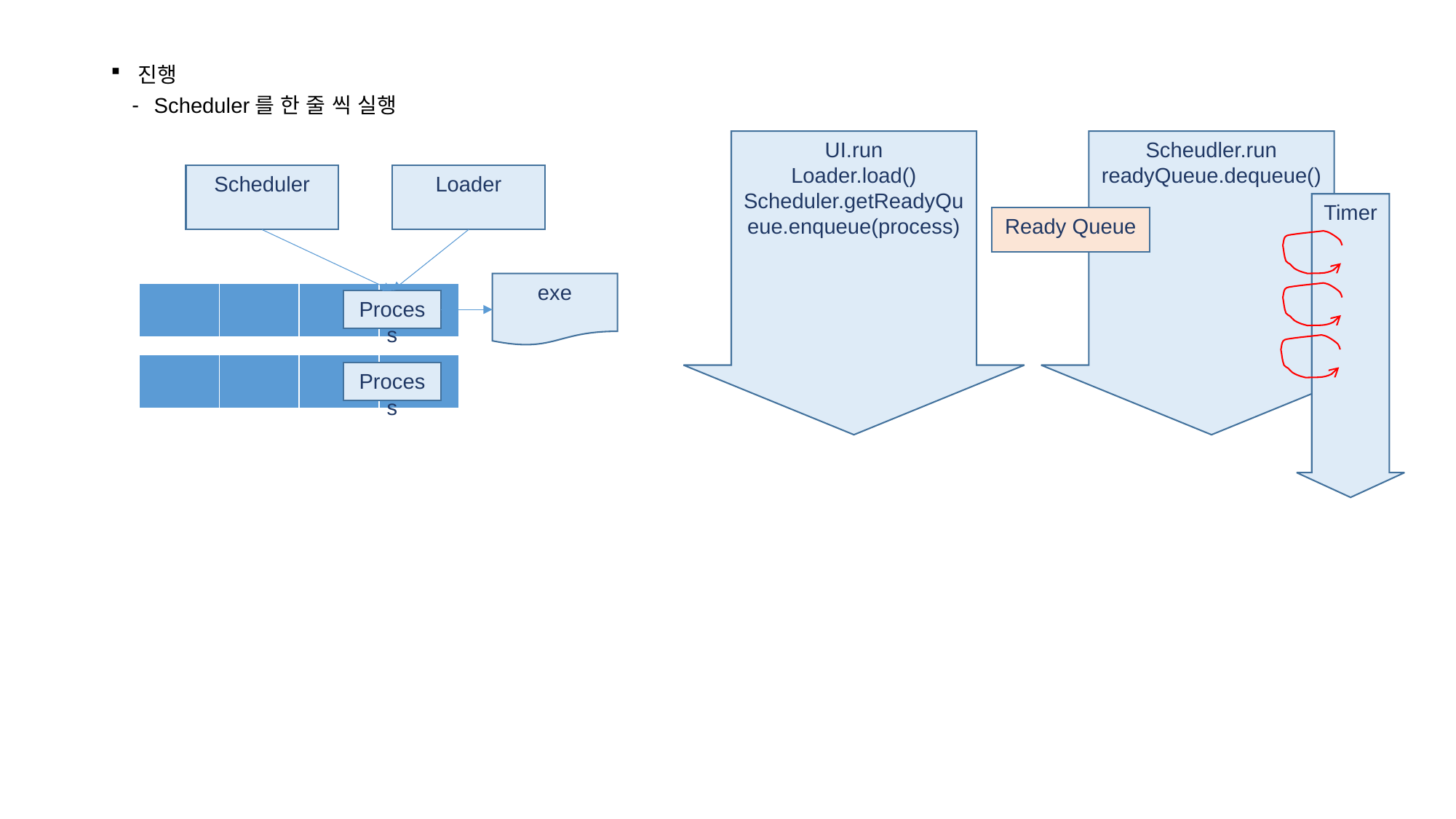

진행
Scheduler를 한 줄 씩 실행

UI.run
Loader.load()
Scheduler.getReadyQueue.enqueue(process)

Scheudler.run
readyQueue.dequeue()

Scheduler
Loader
Timer
Ready Queue

exe

|  |  |  |  |
| --- | --- | --- | --- |
Process

|  |  |  |  |
| --- | --- | --- | --- |
Process